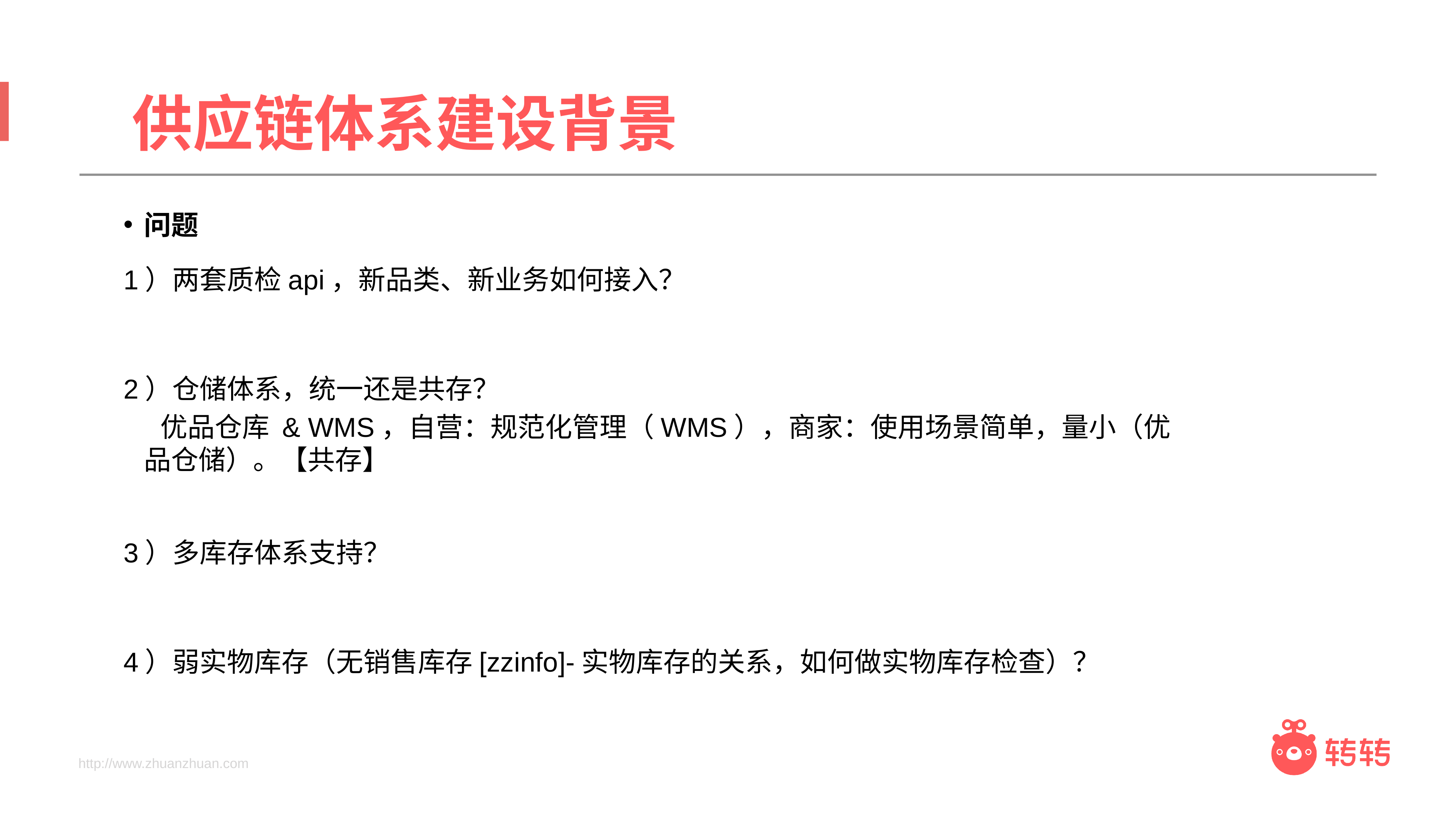

供应链体系建设背景
问题
1）两套质检api，新品类、新业务如何接入？

2）仓储体系，统一还是共存？
     优品仓库 & WMS，自营：规范化管理（WMS），商家：使用场景简单，量小（优品仓储）。【共存】

3）多库存体系支持？

4）弱实物库存（无销售库存[zzinfo]-实物库存的关系，如何做实物库存检查）？